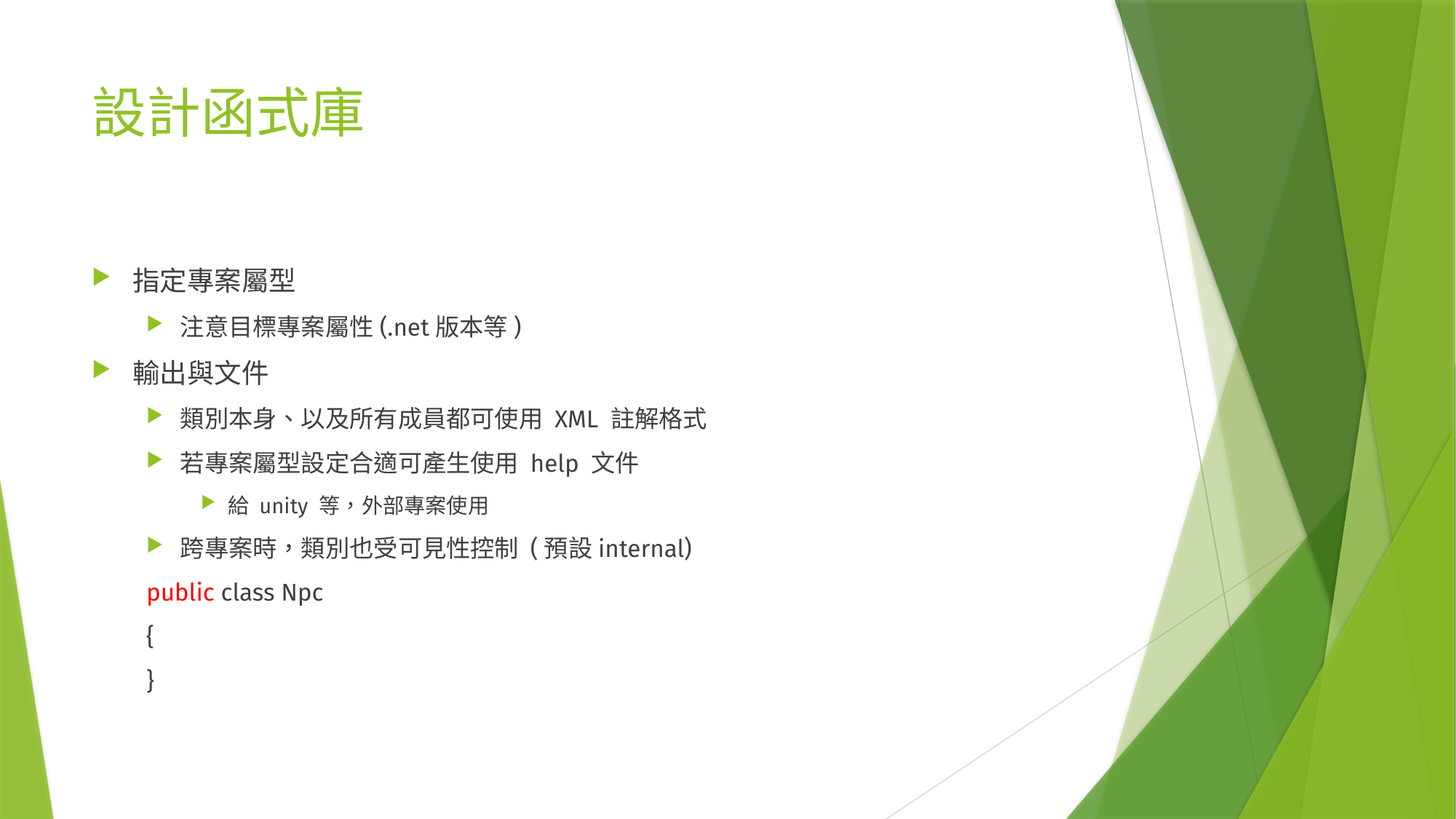

# 設計函式庫
指定專案屬型
注意目標專案屬性(.net版本等)
輸出與文件
類別本身、以及所有成員都可使用 XML 註解格式
若專案屬型設定合適可產生使用 help 文件
給 unity 等，外部專案使用
跨專案時，類別也受可見性控制 (預設internal)
public class Npc
{
}